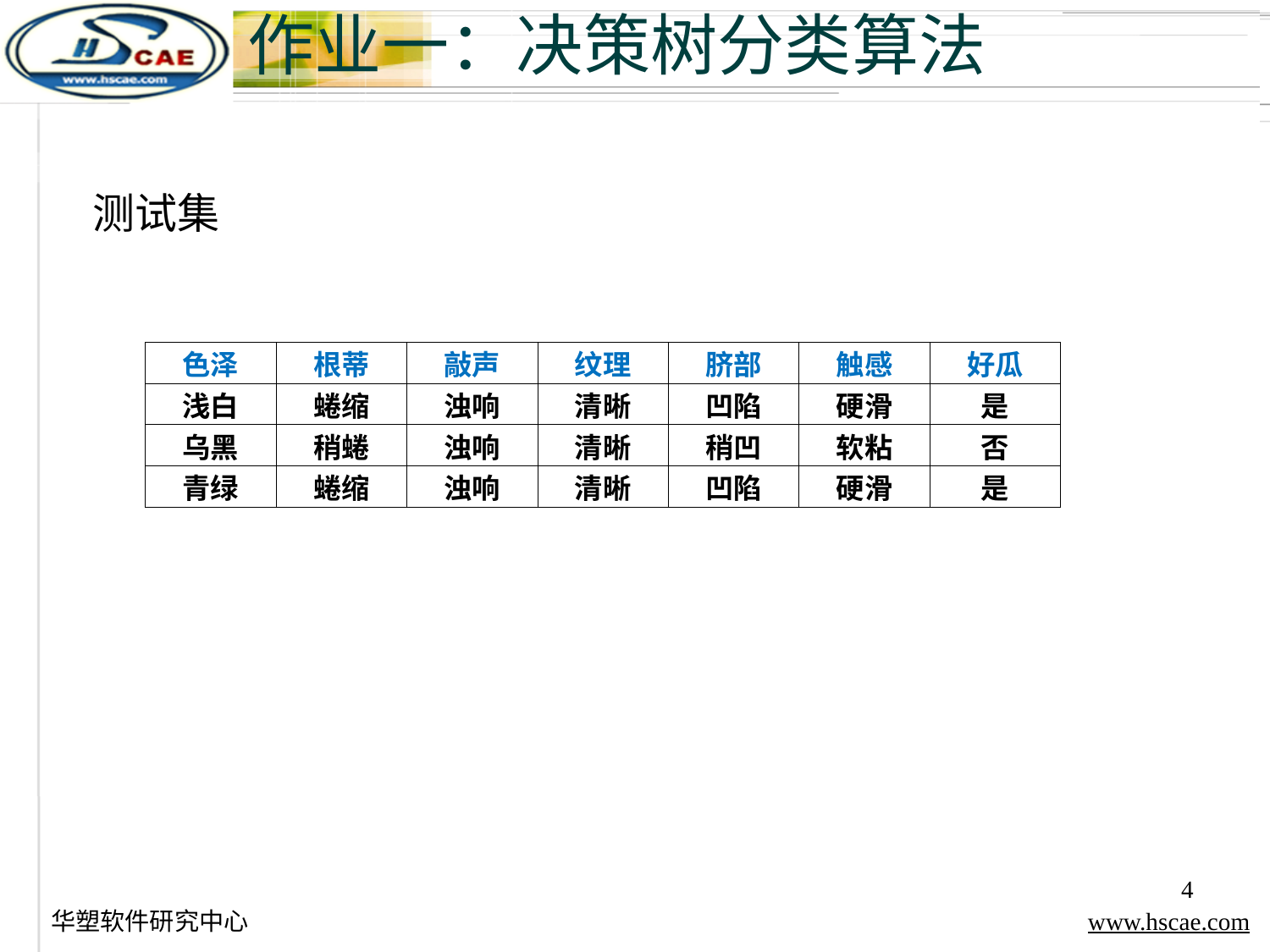

# 作业一：决策树分类算法
测试集
| 色泽 | 根蒂 | 敲声 | 纹理 | 脐部 | 触感 | 好瓜 |
| --- | --- | --- | --- | --- | --- | --- |
| 浅白 | 蜷缩 | 浊响 | 清晰 | 凹陷 | 硬滑 | 是 |
| 乌黑 | 稍蜷 | 浊响 | 清晰 | 稍凹 | 软粘 | 否 |
| 青绿 | 蜷缩 | 浊响 | 清晰 | 凹陷 | 硬滑 | 是 |
4